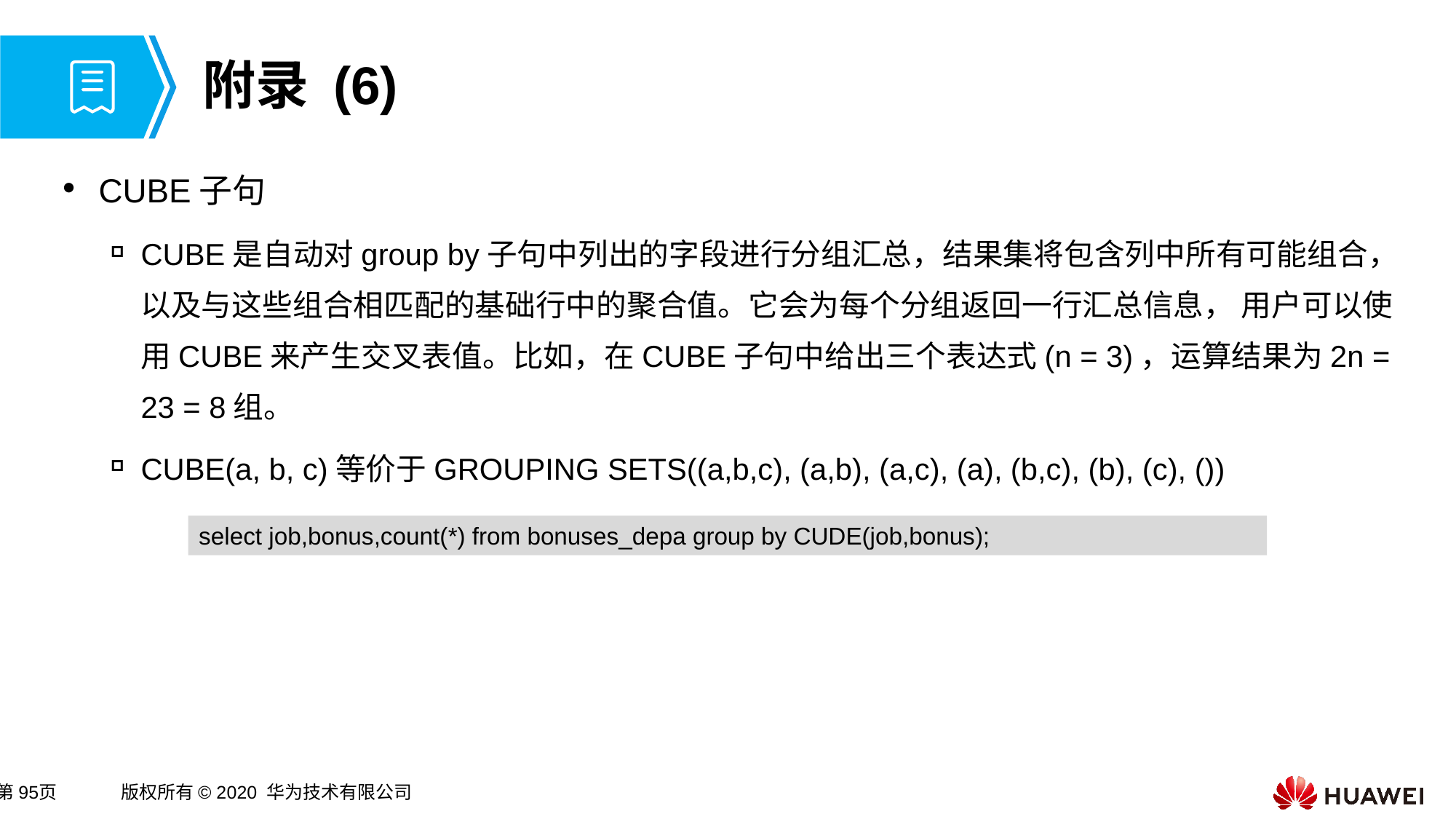

# 附录 (6)
CUBE子句
CUBE是自动对group by子句中列出的字段进行分组汇总，结果集将包含列中所有可能组合，以及与这些组合相匹配的基础行中的聚合值。它会为每个分组返回一行汇总信息， 用户可以使用CUBE来产生交叉表值。比如，在CUBE子句中给出三个表达式(n = 3)，运算结果为2n = 23 = 8组。
CUBE(a, b, c)等价于GROUPING SETS((a,b,c), (a,b), (a,c), (a), (b,c), (b), (c), ())
select job,bonus,count(*) from bonuses_depa group by CUDE(job,bonus);